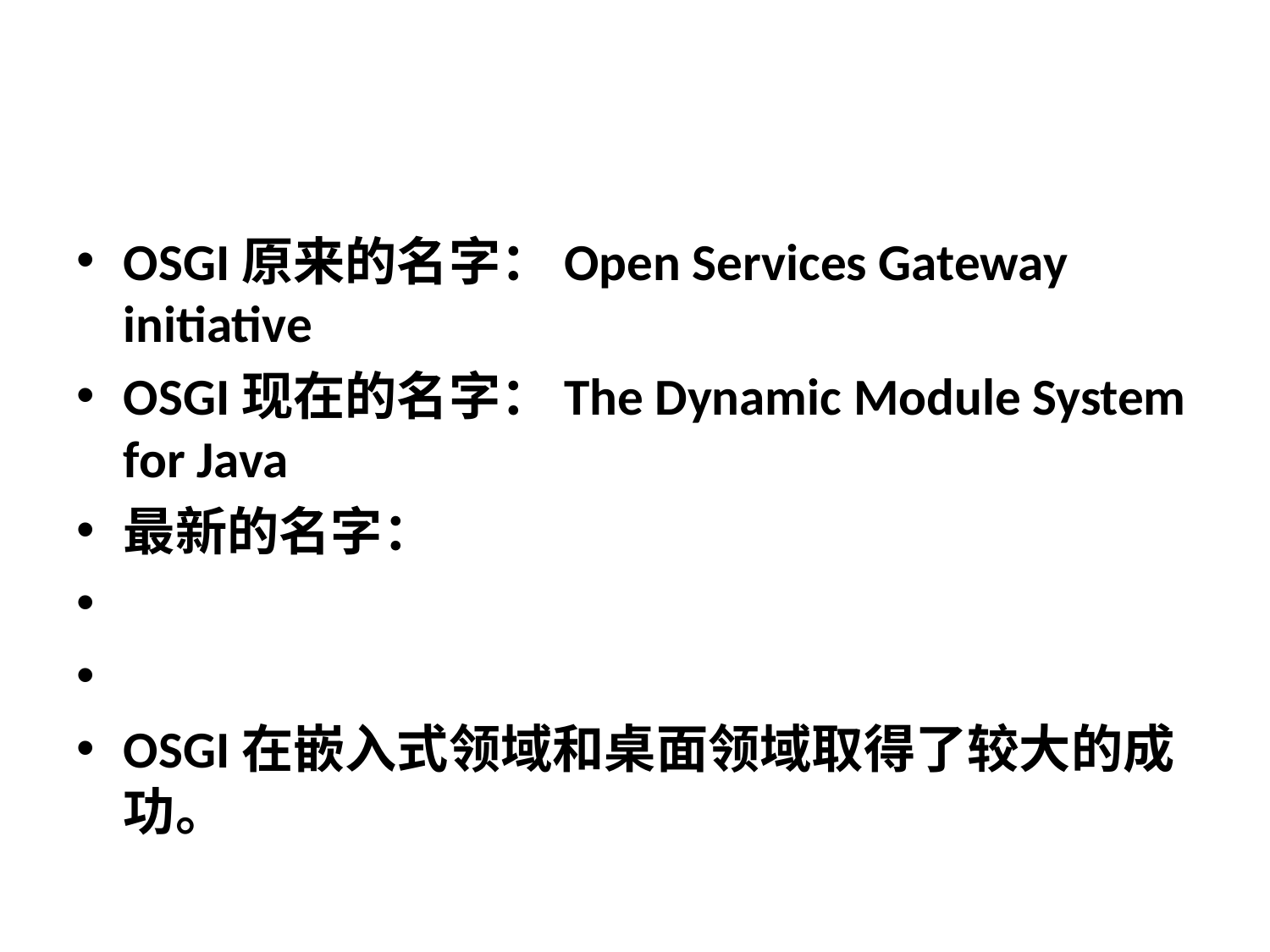

#
OSGI原来的名字：Open Services Gateway initiative
OSGI现在的名字：The Dynamic Module System for Java
最新的名字：

OSGI在嵌入式领域和桌面领域取得了较大的成功。